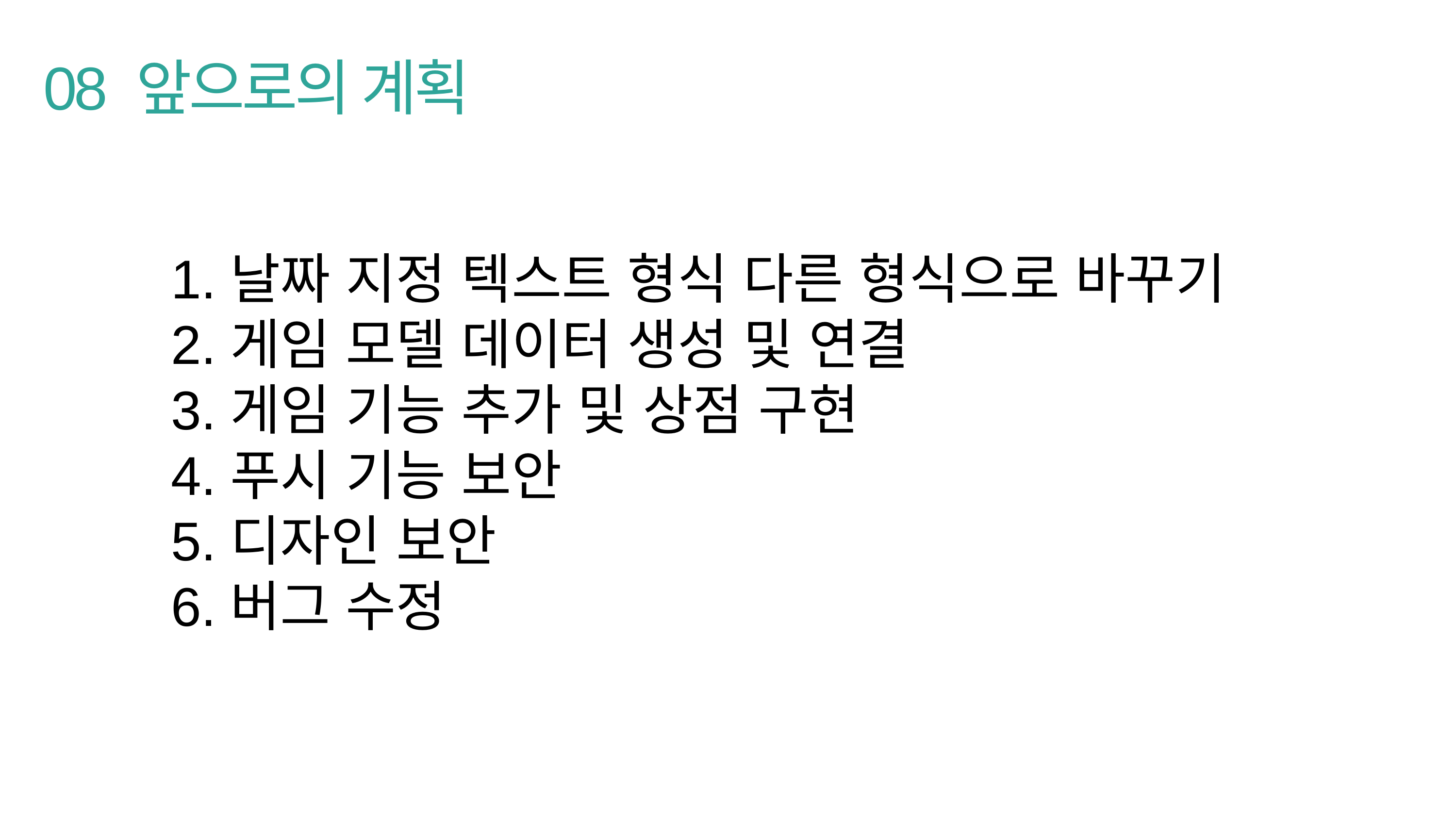

08 앞으로의 계획
날짜 지정 텍스트 형식 다른 형식으로 바꾸기
게임 모델 데이터 생성 및 연결
게임 기능 추가 및 상점 구현
푸시 기능 보안
디자인 보안
버그 수정